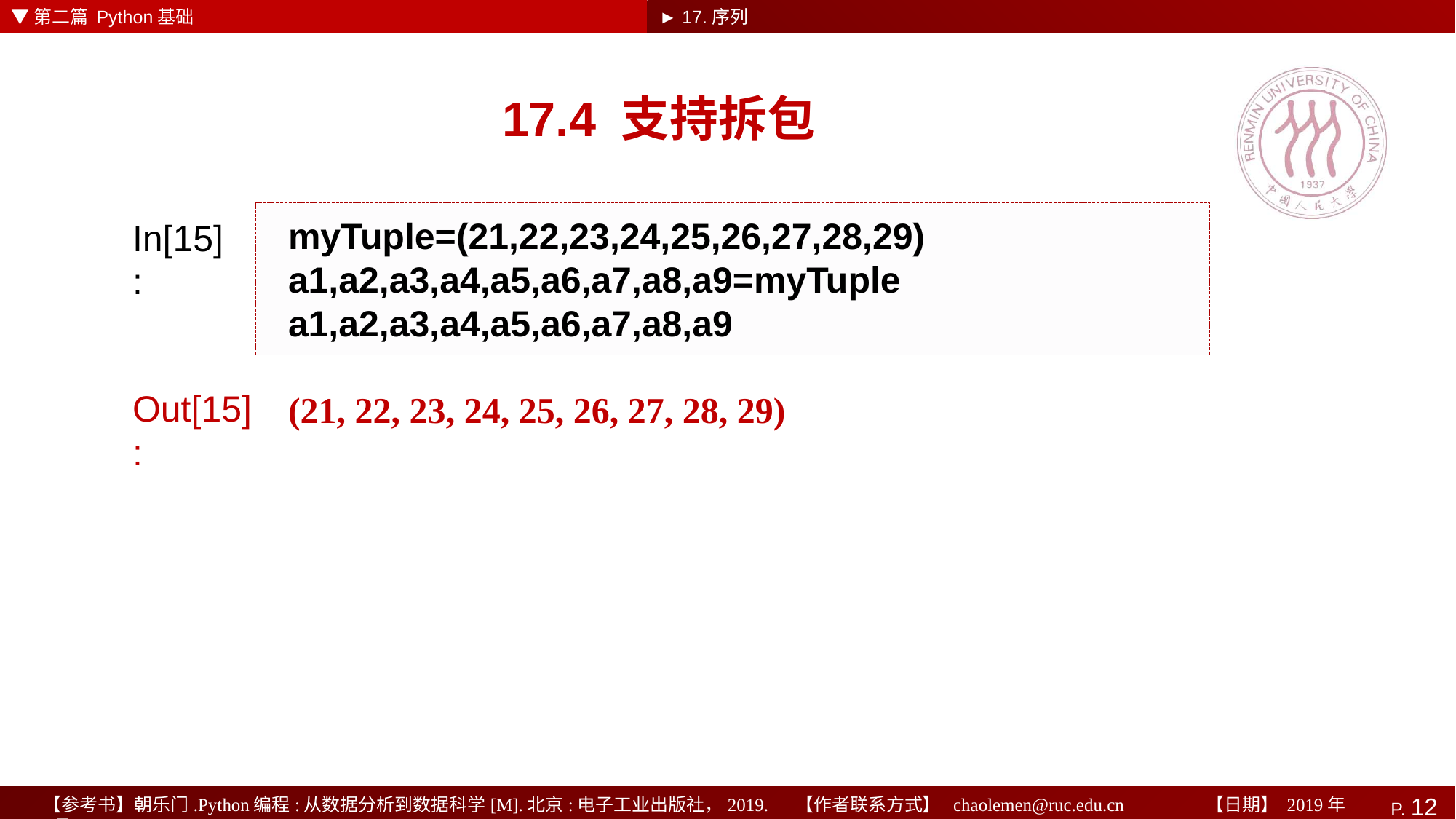

▼第二篇 Python基础
► 17.序列
# 17.4 支持拆包
myTuple=(21,22,23,24,25,26,27,28,29)
a1,a2,a3,a4,a5,a6,a7,a8,a9=myTuple
a1,a2,a3,a4,a5,a6,a7,a8,a9
In[15]:
(21, 22, 23, 24, 25, 26, 27, 28, 29)
Out[15]: